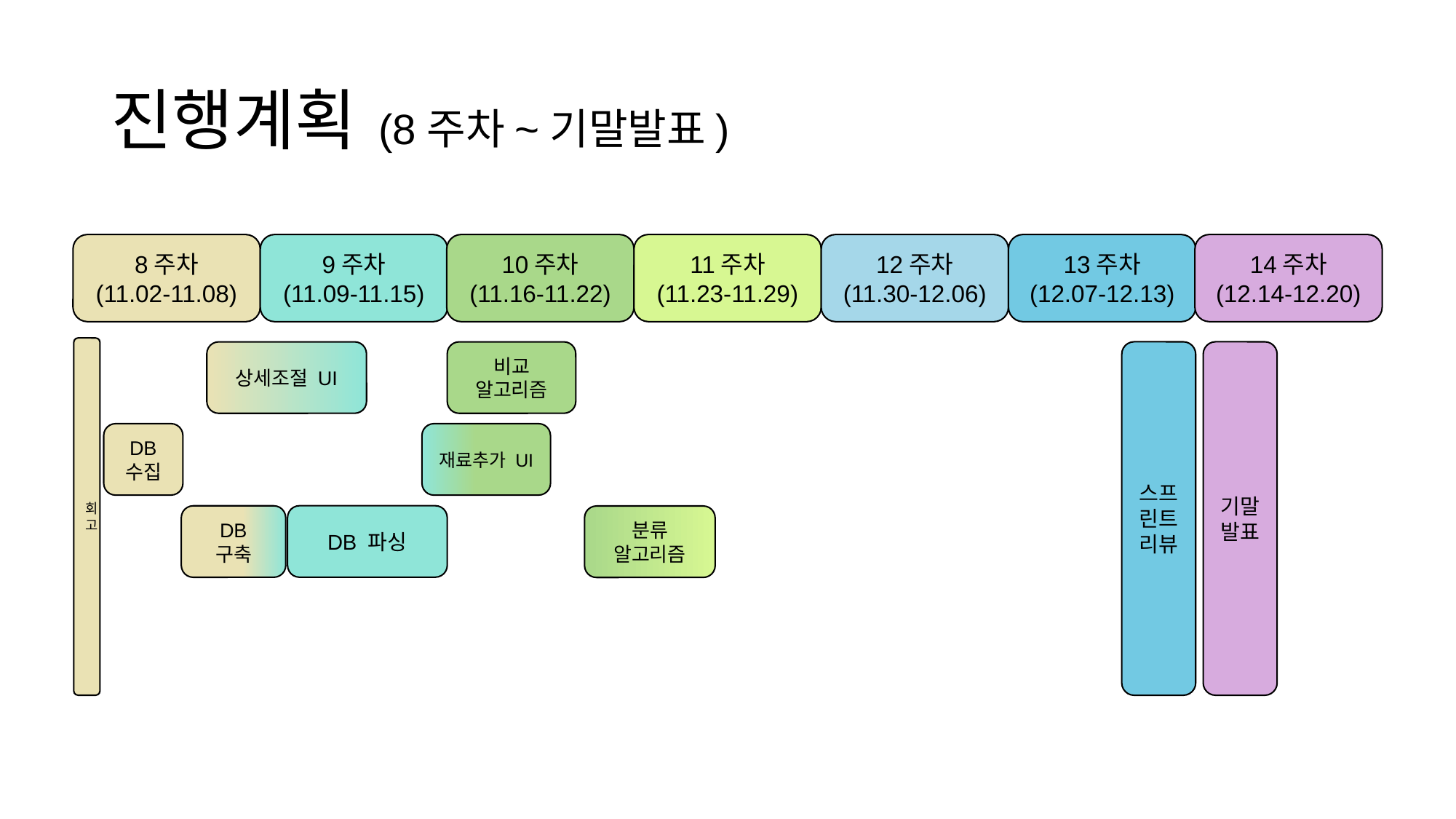

# 진행계획 (8주차~기말발표)
8주차
(11.02-11.08)
9주차
(11.09-11.15)
14주차
(12.14-12.20)
10주차
(11.16-11.22)
11주차
(11.23-11.29)
12주차
(11.30-12.06)
13주차
(12.07-12.13)
회고
스프린트 리뷰
기말 발표
상세조절 UI
비교
알고리즘
DB
수집
재료추가 UI
DB 파싱
DB
구축
분류
알고리즘